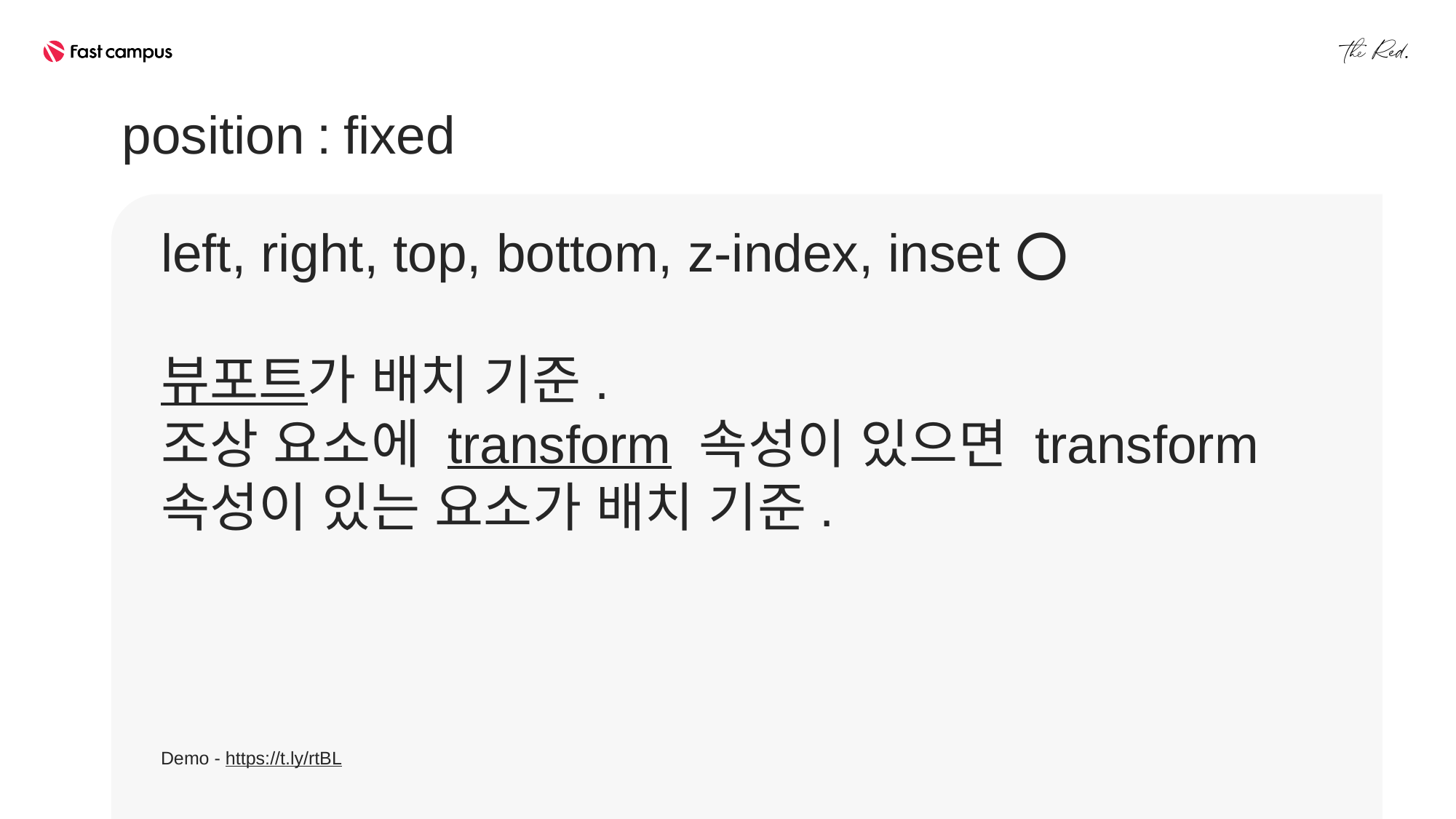

position : fixed
left, right, top, bottom, z-index, inset ⭕

뷰포트가 배치 기준.
조상 요소에 transform 속성이 있으면 transform 속성이 있는 요소가 배치 기준.
Demo - https://t.ly/rtBL